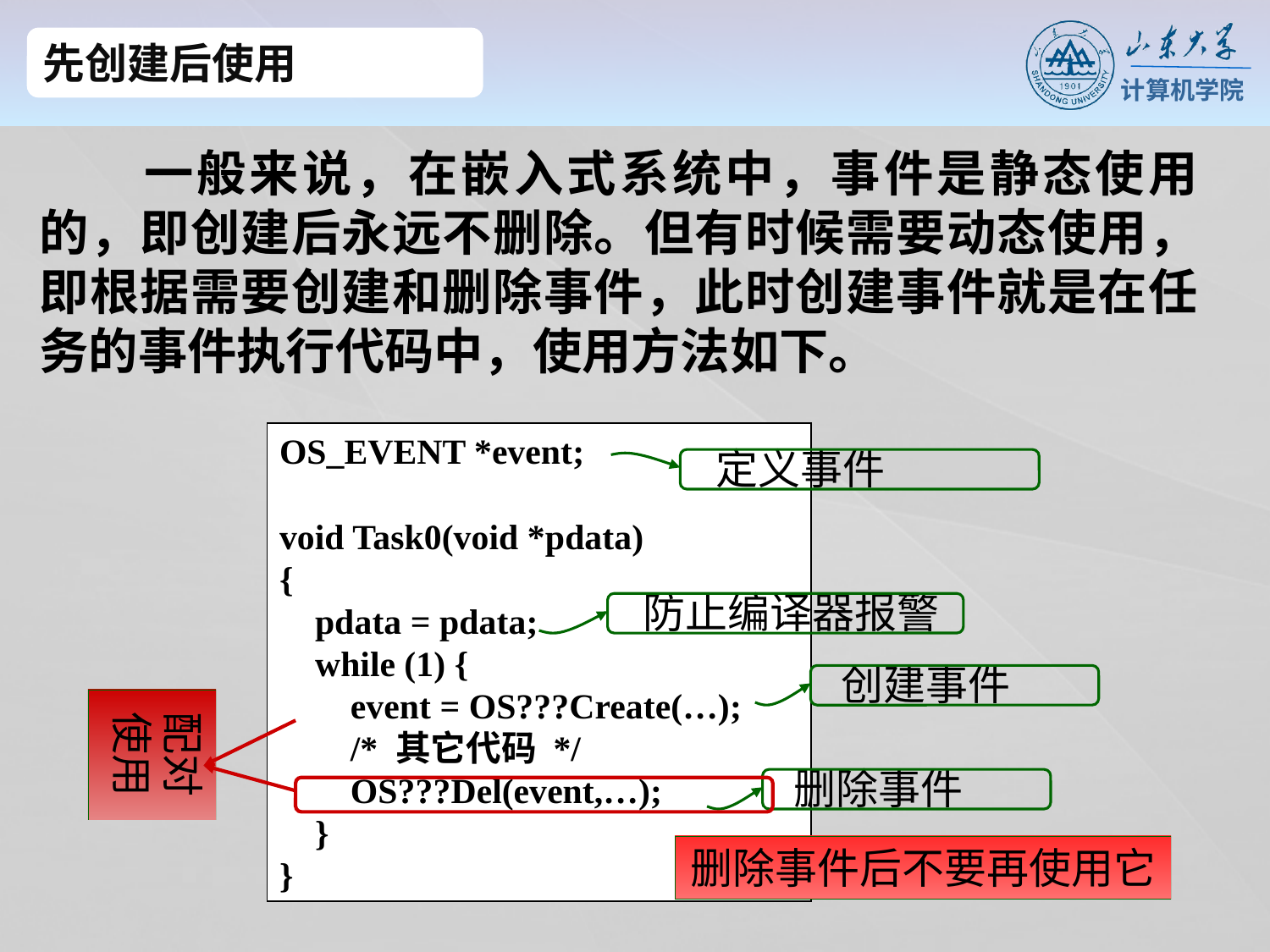

先创建后使用
      一般来说，在嵌入式系统中，事件是静态使用的，即创建后永远不删除。但有时候需要动态使用，即根据需要创建和删除事件，此时创建事件就是在任务的事件执行代码中，使用方法如下。
OS_EVENT *event;

void Task0(void *pdata)
{
    pdata = pdata;
    while (1) {
        event = OS???Create(…);
        /* 其它代码 */
        OS???Del(event,…);
    }
}

定义事件

防止编译器报警

创建事件

配对使用

删除事件

删除事件后不要再使用它